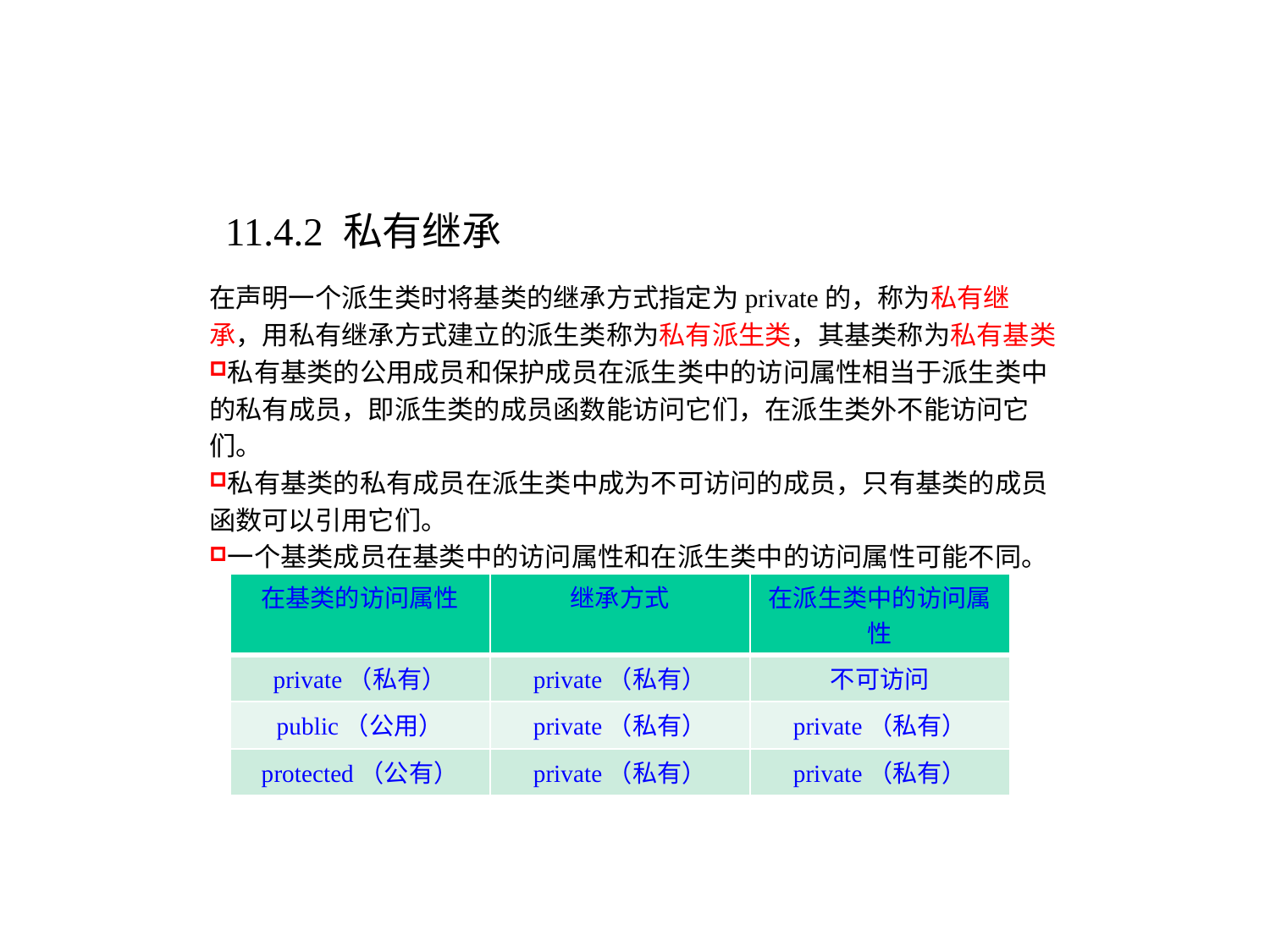

11.4.2 私有继承
在声明一个派生类时将基类的继承方式指定为private的，称为私有继承，用私有继承方式建立的派生类称为私有派生类，其基类称为私有基类
私有基类的公用成员和保护成员在派生类中的访问属性相当于派生类中的私有成员，即派生类的成员函数能访问它们，在派生类外不能访问它们。
私有基类的私有成员在派生类中成为不可访问的成员，只有基类的成员函数可以引用它们。
一个基类成员在基类中的访问属性和在派生类中的访问属性可能不同。
| 在基类的访问属性 | 继承方式 | 在派生类中的访问属性 |
| --- | --- | --- |
| private（私有） | private（私有） | 不可访问 |
| public（公用） | private（私有） | private（私有） |
| protected（公有） | private（私有） | private（私有） |